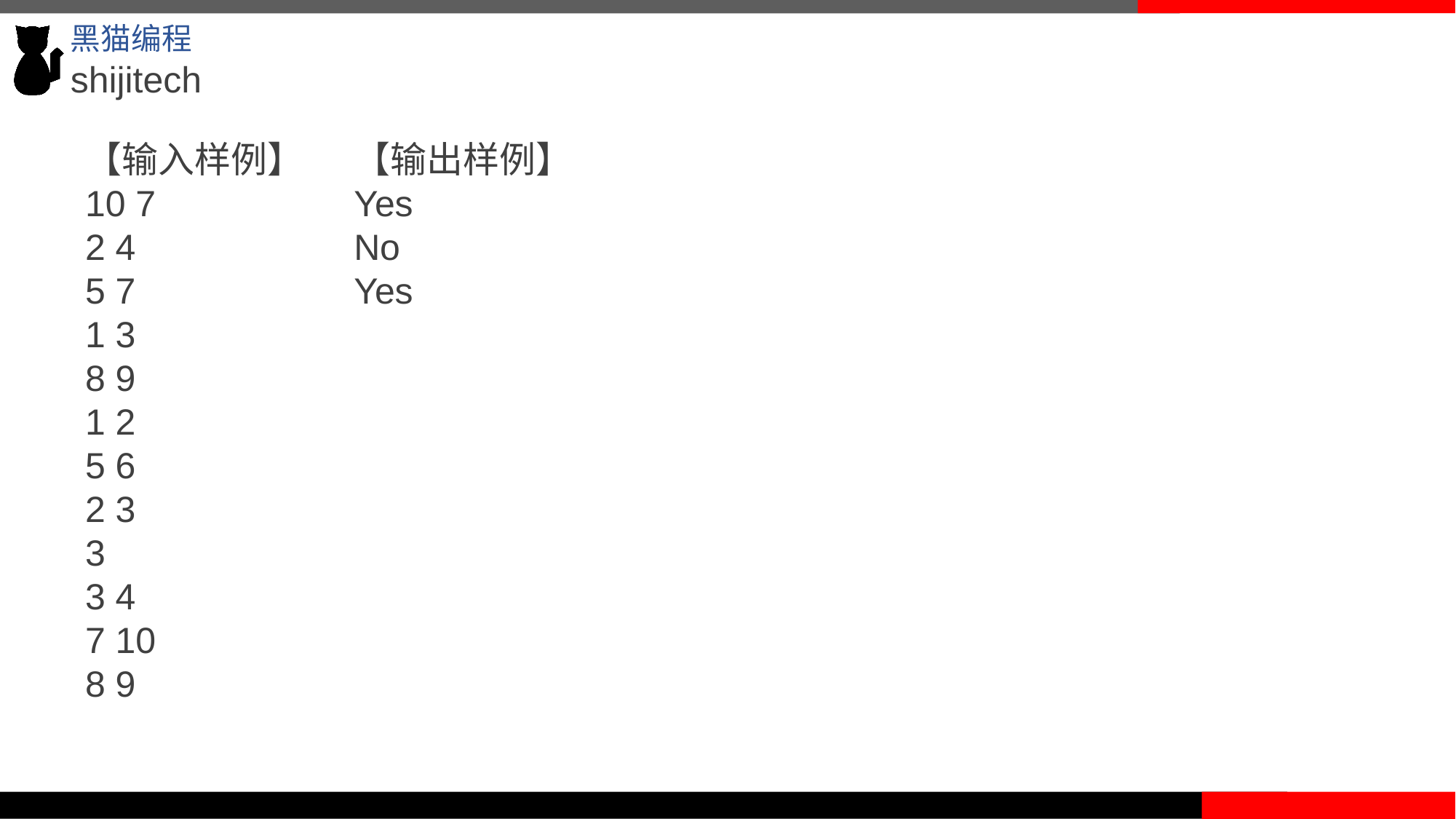

【输入样例】
10 7
2 4
5 7
1 3
8 9
1 2
5 6
2 3
3
3 4
7 10
8 9

【输出样例】
Yes
No
Yes